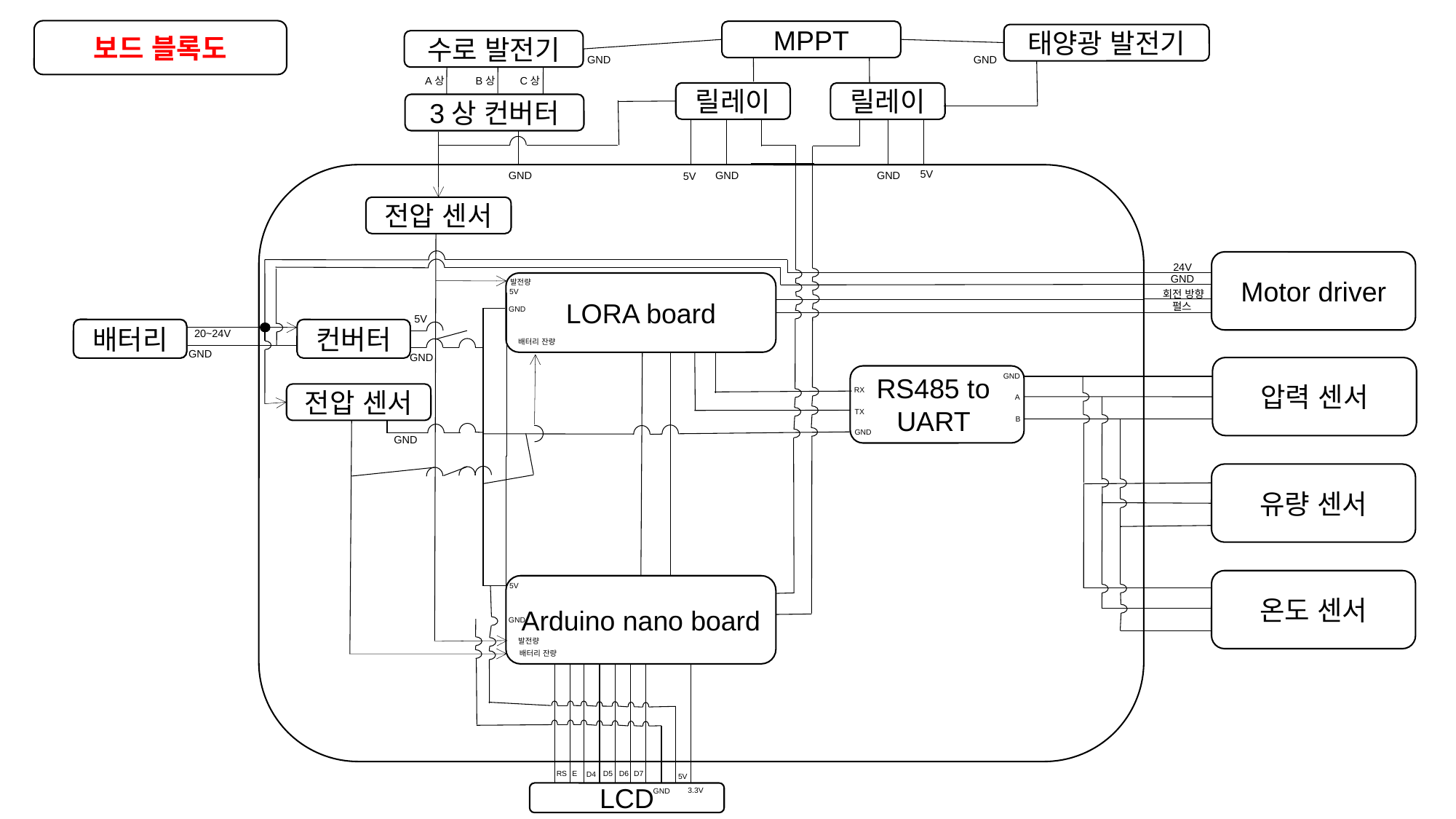

보드 블록도
MPPT
태양광 발전기
수로 발전기
GND
GND
A상
B상
C상
릴레이
릴레이
3상 컨버터

5V
GND
GND
GND
5V

전압 센서

Motor driver
24V

GND

발전량
LORA board
5V

회전 방향

펄스

GND
5V

배터리
컨버터

GND
GND
압력 센서
RS485 to
UART
GND
RX
전압 센서

A

TX

B

GND

GND

유량 센서

온도 센서
Arduino nano board
5V

GND

발전량

배터리 잔량

D5
D6
D7
RS
E
D4
5V
3.3V
GND
LCD
20~24V

배터리 잔량

배터리